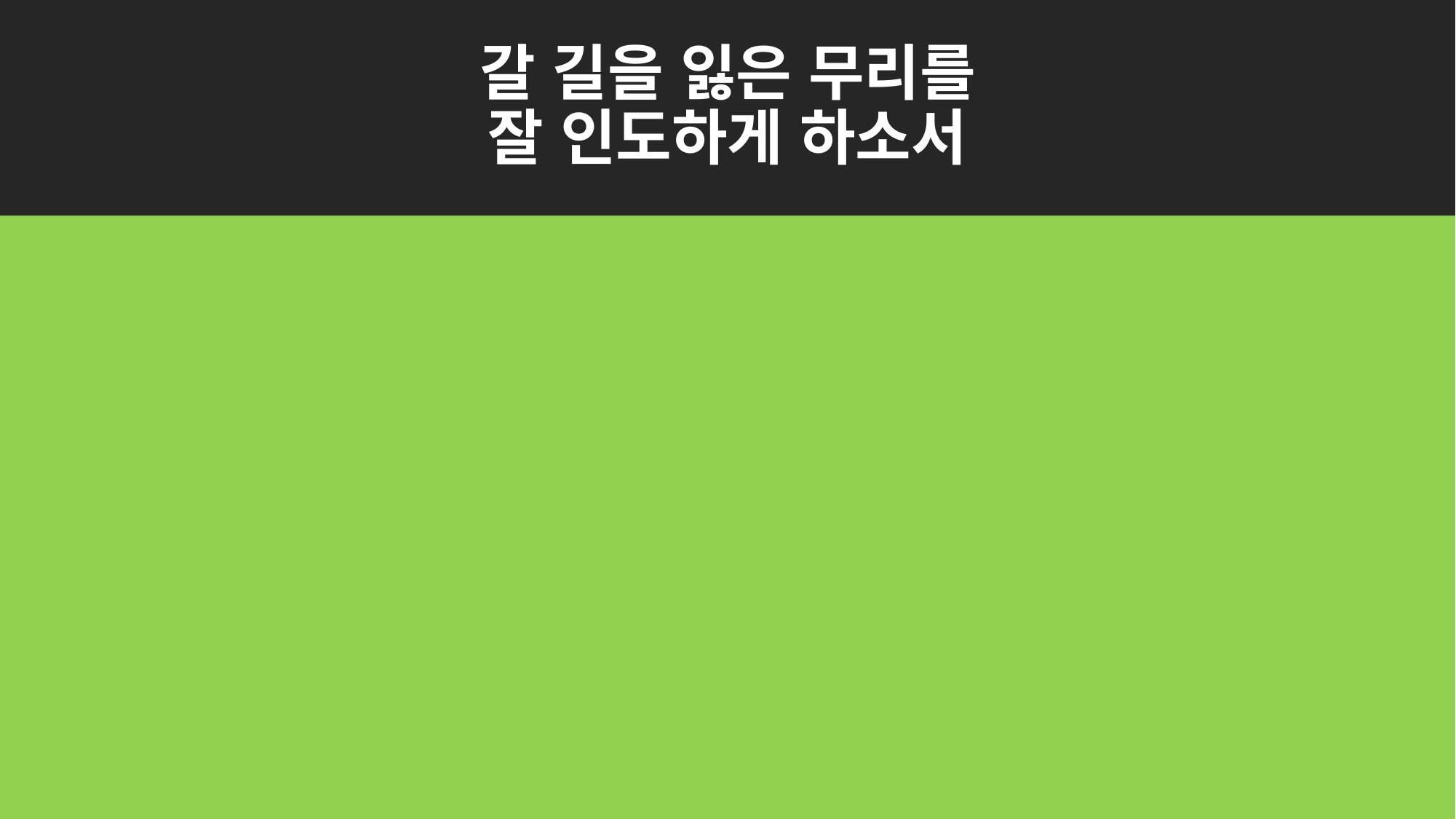

# 갈 길을 잃은 무리를 잘 인도하게 하소서